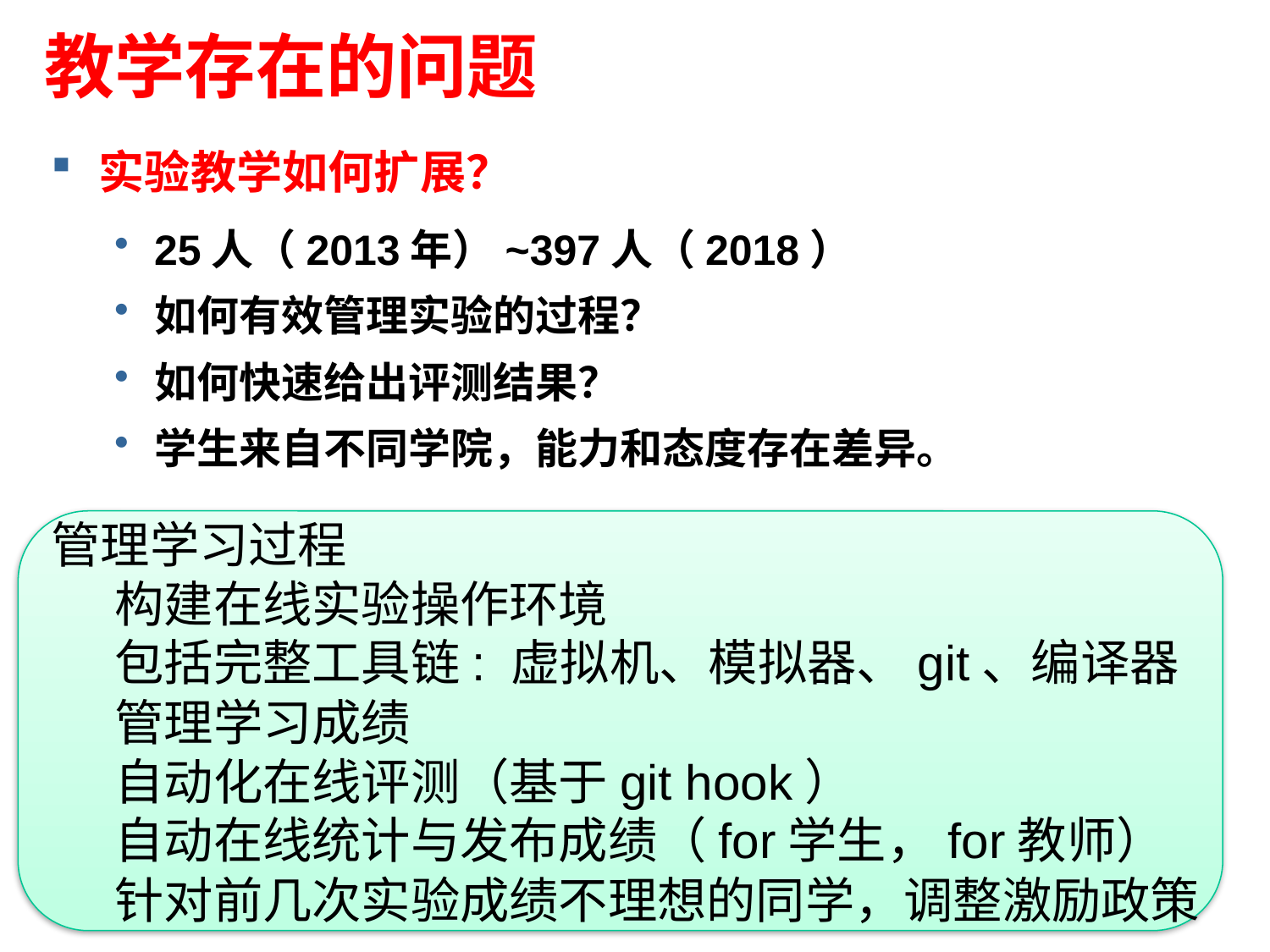

# 教学存在的问题
实验教学如何扩展？
25人（2013年）~397人（2018）
如何有效管理实验的过程？
如何快速给出评测结果？
学生来自不同学院，能力和态度存在差异。
管理学习过程
构建在线实验操作环境
包括完整工具链: 虚拟机、模拟器、git、编译器
管理学习成绩
自动化在线评测（基于git hook）
自动在线统计与发布成绩（for学生，for教师）
针对前几次实验成绩不理想的同学，调整激励政策